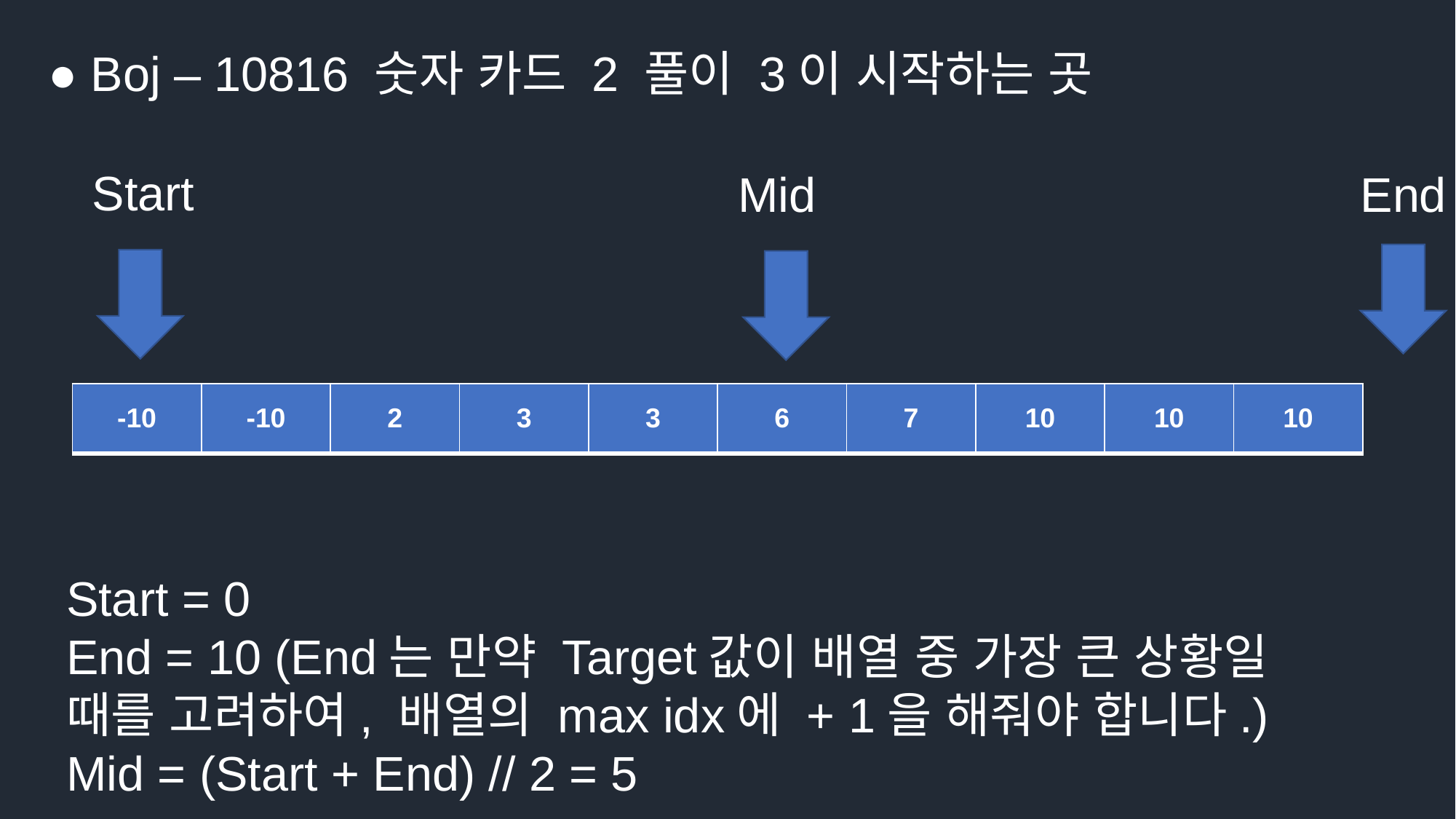

● Boj – 10816 숫자 카드 2 풀이 3이 시작하는 곳
Start
Mid
End

| -10 | -10 | 2 | 3 | 3 | 6 | 7 | 10 | 10 | 10 |
| --- | --- | --- | --- | --- | --- | --- | --- | --- | --- |
Start = 0
End = 10 (End는 만약 Target값이 배열 중 가장 큰 상황일 때를 고려하여, 배열의 max idx에 + 1을 해줘야 합니다.)
Mid = (Start + End) // 2 = 5